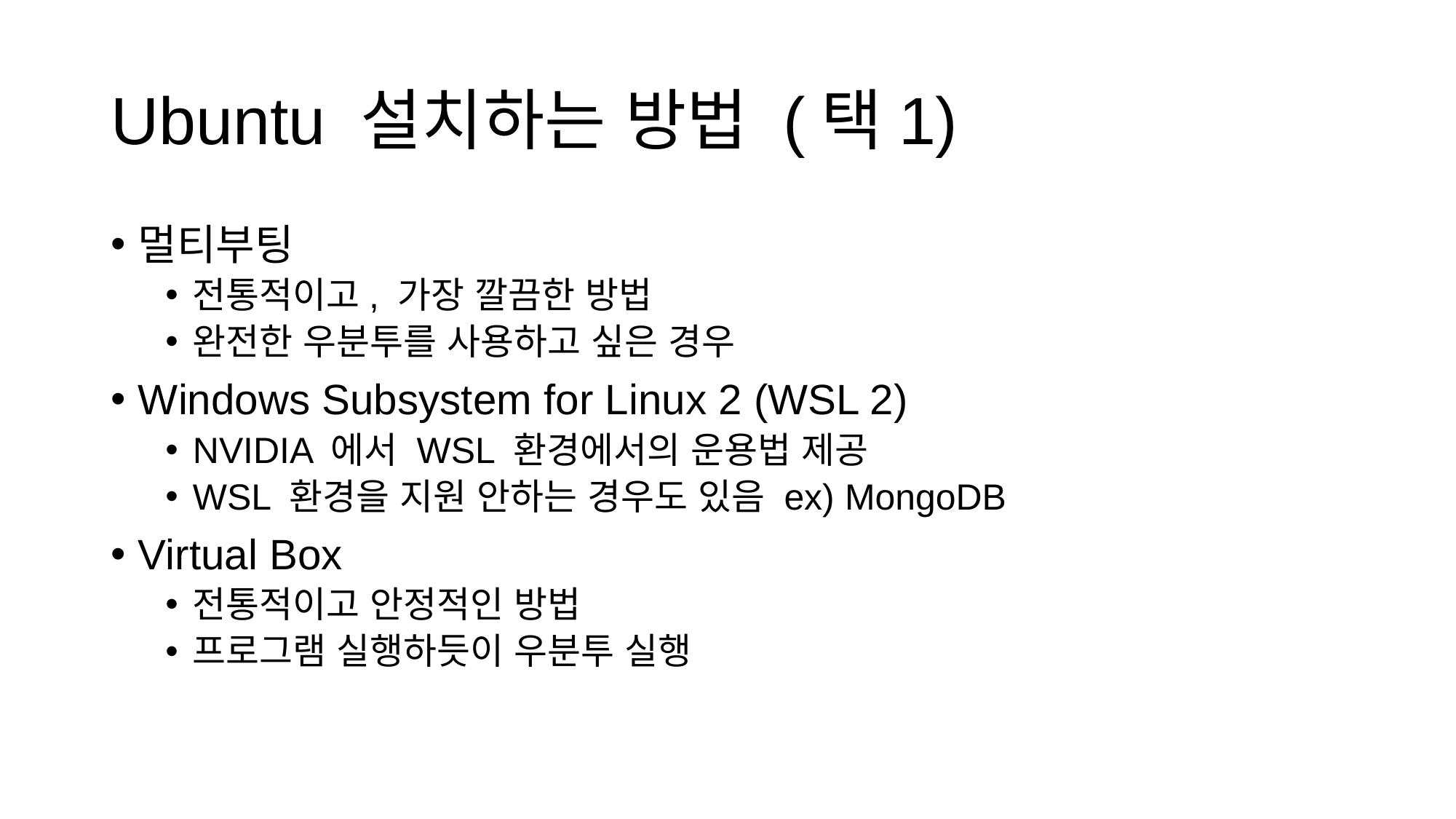

# Ubuntu 설치하는 방법 (택1)
멀티부팅
전통적이고, 가장 깔끔한 방법
완전한 우분투를 사용하고 싶은 경우
Windows Subsystem for Linux 2 (WSL 2)
NVIDIA 에서 WSL 환경에서의 운용법 제공
WSL 환경을 지원 안하는 경우도 있음 ex) MongoDB
Virtual Box
전통적이고 안정적인 방법
프로그램 실행하듯이 우분투 실행